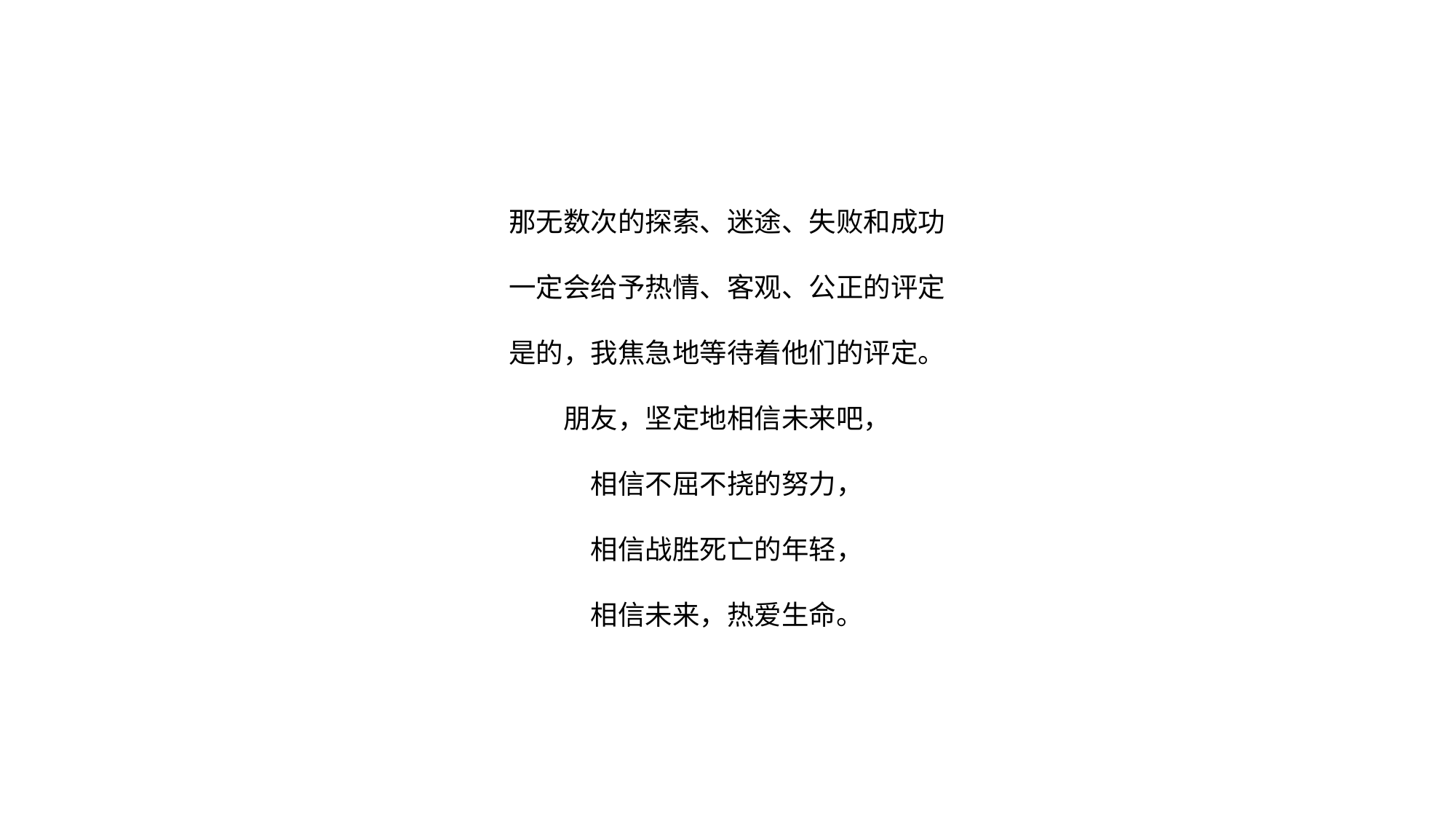

那无数次的探索、迷途、失败和成功

一定会给予热情、客观、公正的评定

是的，我焦急地等待着他们的评定。

朋友，坚定地相信未来吧，

相信不屈不挠的努力，

相信战胜死亡的年轻，

相信未来，热爱生命。